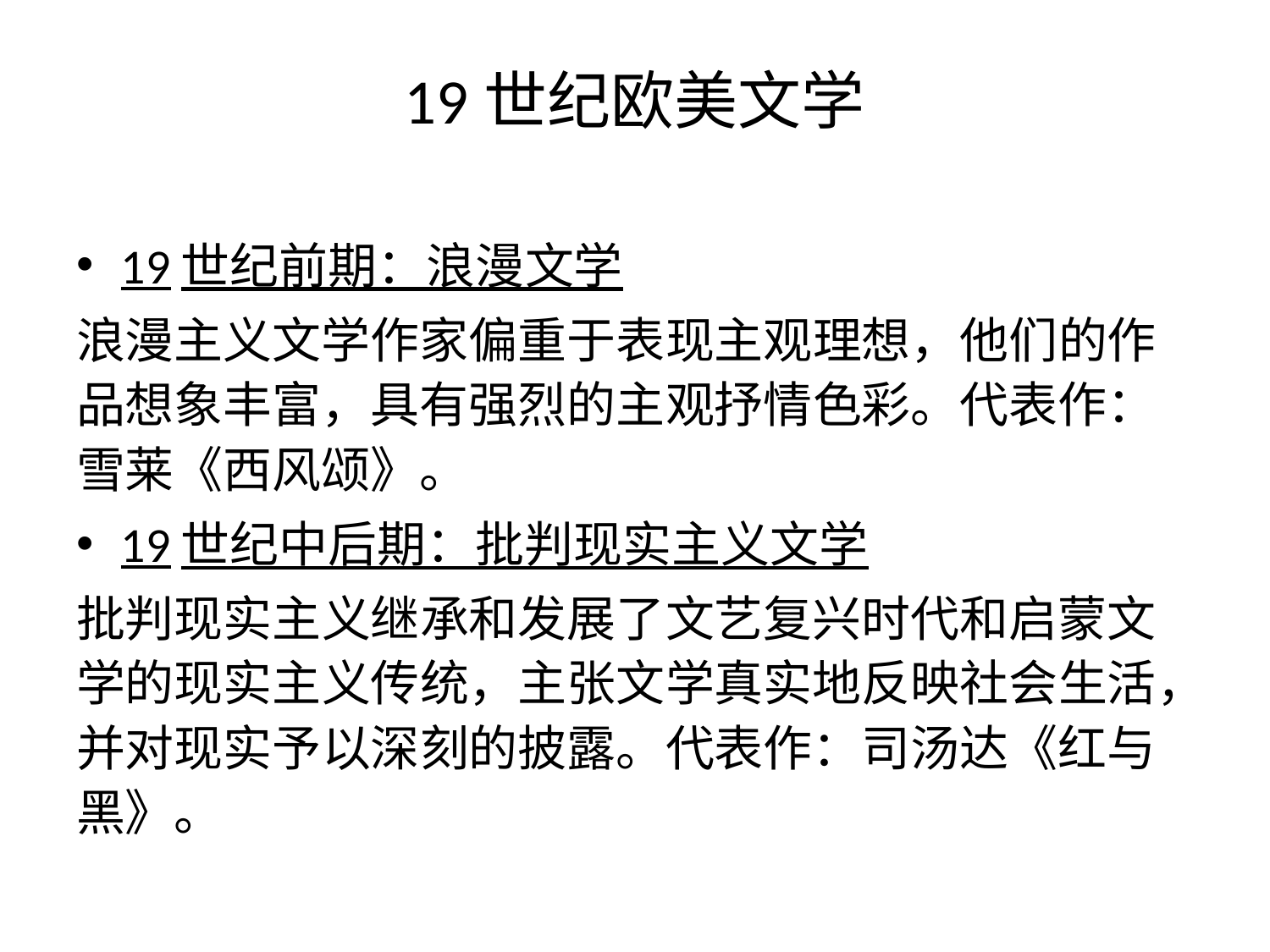

# 19世纪欧美文学
19世纪前期：浪漫文学
浪漫主义文学作家偏重于表现主观理想，他们的作品想象丰富，具有强烈的主观抒情色彩。代表作：雪莱《西风颂》。
19世纪中后期：批判现实主义文学
批判现实主义继承和发展了文艺复兴时代和启蒙文学的现实主义传统，主张文学真实地反映社会生活，并对现实予以深刻的披露。代表作：司汤达《红与黑》。